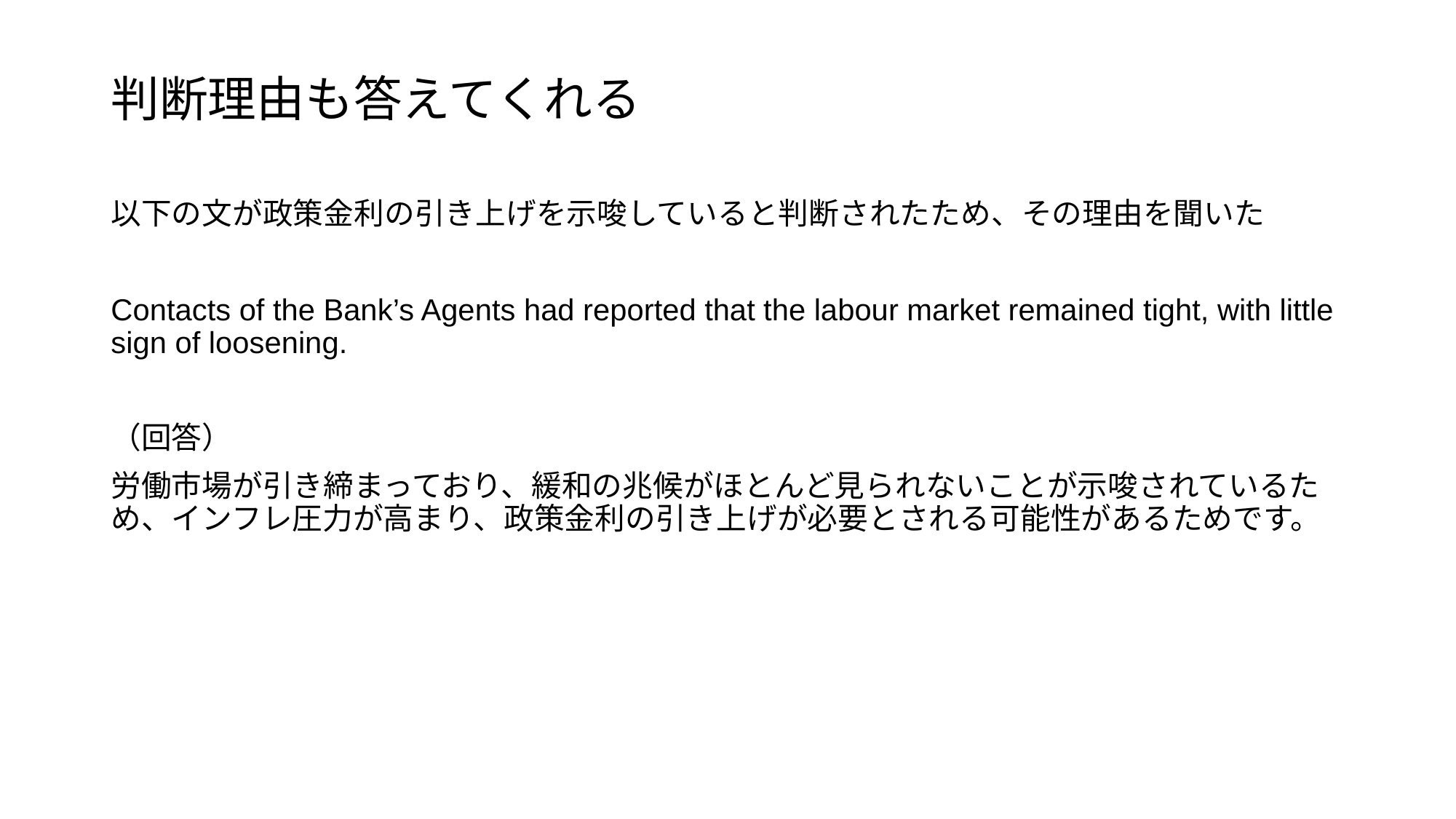

# 判断理由も答えてくれる
以下の文が政策金利の引き上げを示唆していると判断されたため、その理由を聞いた

Contacts of the Bank’s Agents had reported that the labour market remained tight, with little sign of loosening.

（回答）
労働市場が引き締まっており、緩和の兆候がほとんど見られないことが示唆されているため、インフレ圧力が高まり、政策金利の引き上げが必要とされる可能性があるためです。